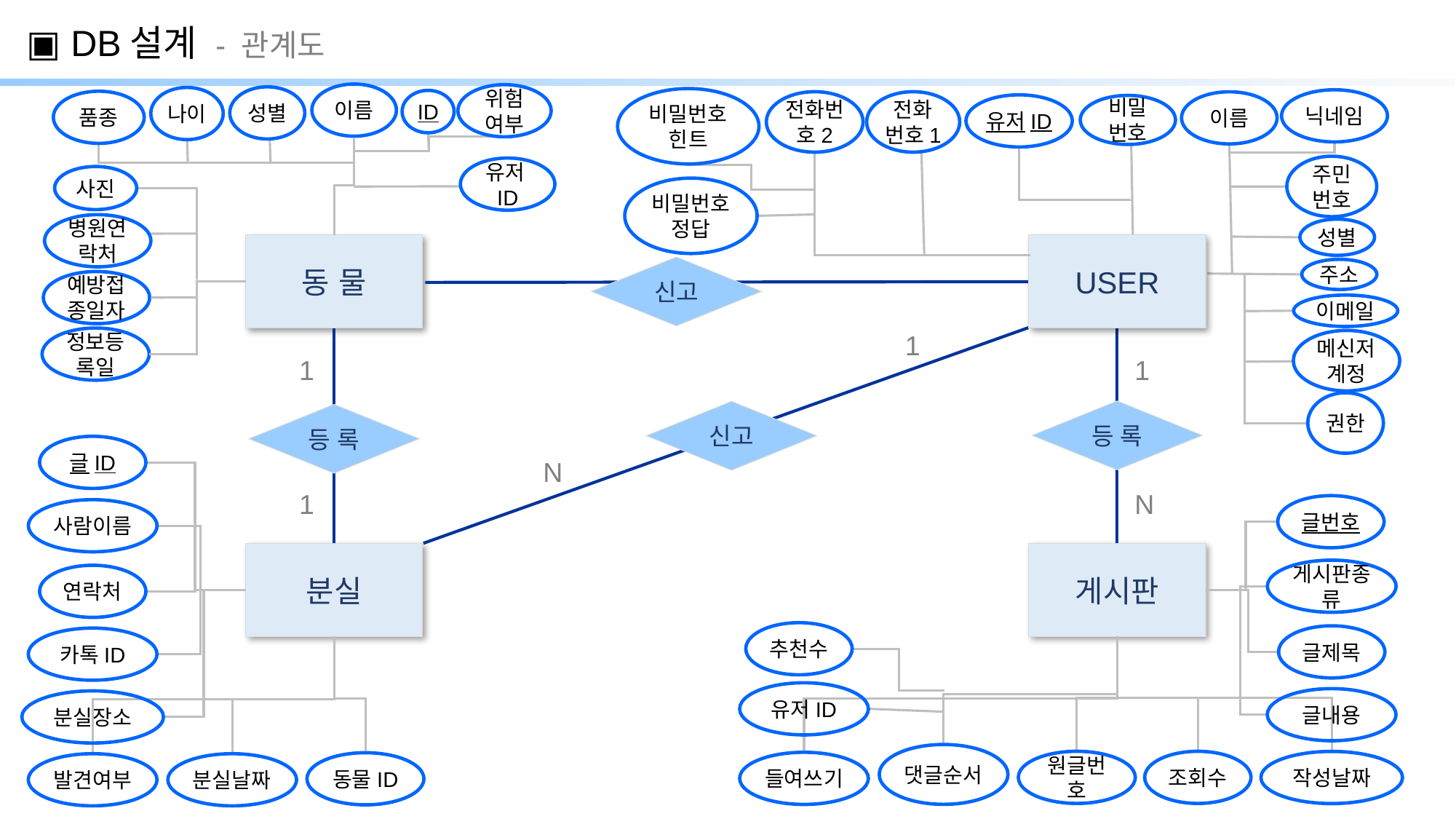

▣ DB설계 - 관계도
이름
위험여부
성별
나이
비밀번호 힌트
닉네임
ID
품종
전화번호1
전화번호2
이름
유저ID
비밀번호
주민번호
유저ID
사진
비밀번호 정답
병원연락처
성별
USER
동 물
신고
주소
예방접종일자
이메일
1
정보등록일
메신저계정
1
1
권한
등 록
신고
등 록
글ID
N
1
N
글번호
사람이름
분실
게시판
게시판종류
연락처
추천수
글제목
카톡ID
유저ID
글내용
분실장소
댓글순서
조회수
원글번호
작성날짜
들여쓰기
동물ID
발견여부
분실날짜